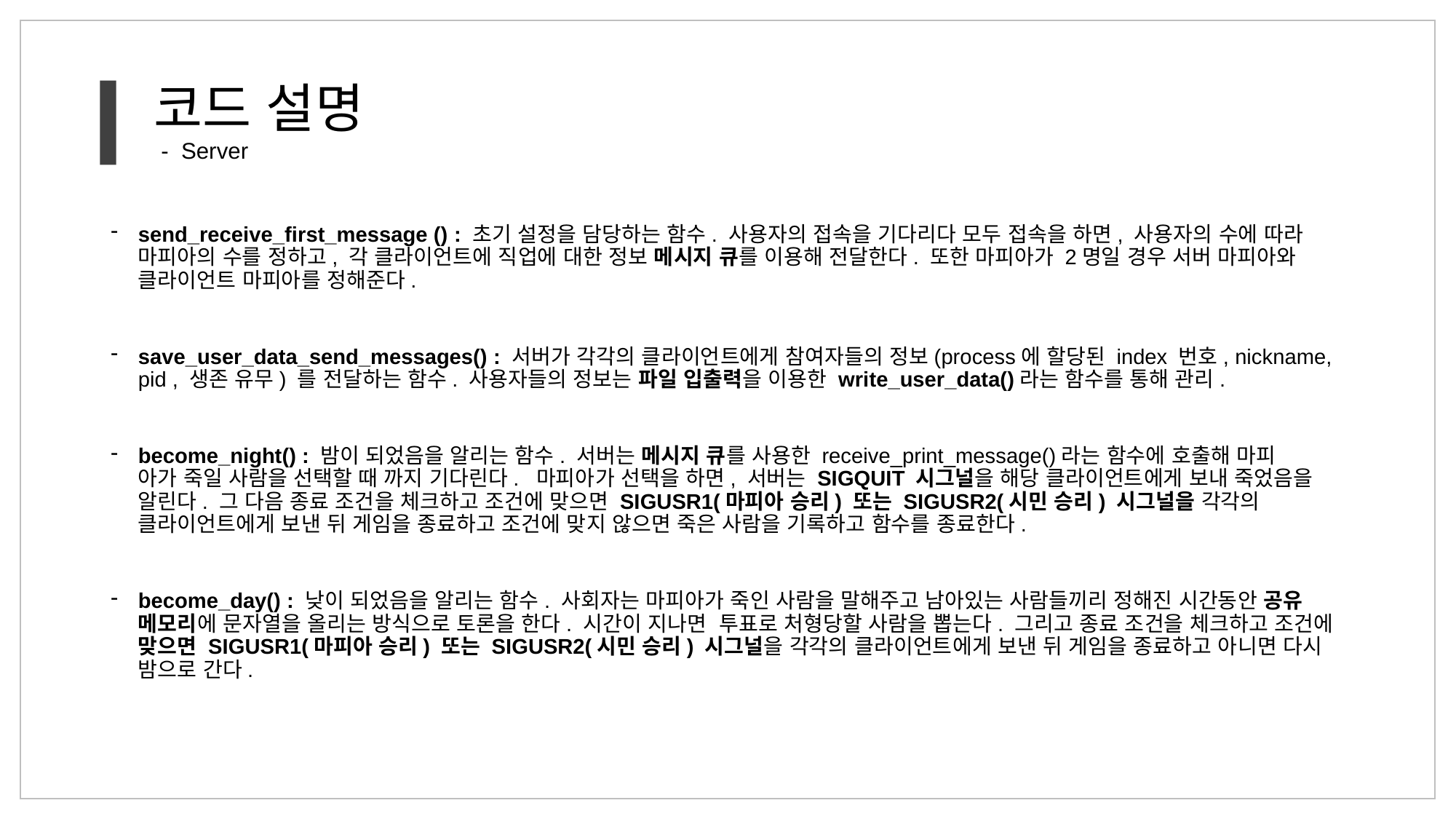

# 코드 설명 -  Server

send_receive_first_message () : 초기 설정을 담당하는 함수. 사용자의 접속을 기다리다 모두 접속을 하면, 사용자의 수에 따라 마피아의 수를 정하고, 각 클라이언트에 직업에 대한 정보 메시지 큐를 이용해 전달한다. 또한 마피아가 2명일 경우 서버 마피아와 클라이언트 마피아를 정해준다.

save_user_data_send_messages() : 서버가 각각의 클라이언트에게 참여자들의 정보(process에 할당된 index 번호, nickname, pid , 생존 유무) 를 전달하는 함수. 사용자들의 정보는 파일 입출력을 이용한 write_user_data()라는 함수를 통해 관리.

become_night() : 밤이 되었음을 알리는 함수. 서버는 메시지 큐를 사용한 receive_print_message()라는 함수에 호출해 마피           아가 죽일 사람을 선택할 때 까지 기다린다.  마피아가 선택을 하면, 서버는 SIGQUIT 시그널을 해당 클라이언트에게 보내 죽었음을 알린다. 그 다음 종료 조건을 체크하고 조건에 맞으면 SIGUSR1(마피아 승리) 또는 SIGUSR2(시민 승리) 시그널을 각각의 클라이언트에게 보낸 뒤 게임을 종료하고 조건에 맞지 않으면 죽은 사람을 기록하고 함수를 종료한다.

become_day() : 낮이 되었음을 알리는 함수. 사회자는 마피아가 죽인 사람을 말해주고 남아있는 사람들끼리 정해진 시간동안 공유 메모리에 문자열을 올리는 방식으로 토론을 한다. 시간이 지나면  투표로 처형당할 사람을 뽑는다. 그리고 종료 조건을 체크하고 조건에 맞으면 SIGUSR1(마피아 승리) 또는 SIGUSR2(시민 승리) 시그널을 각각의 클라이언트에게 보낸 뒤 게임을 종료하고 아니면 다시 밤으로 간다.